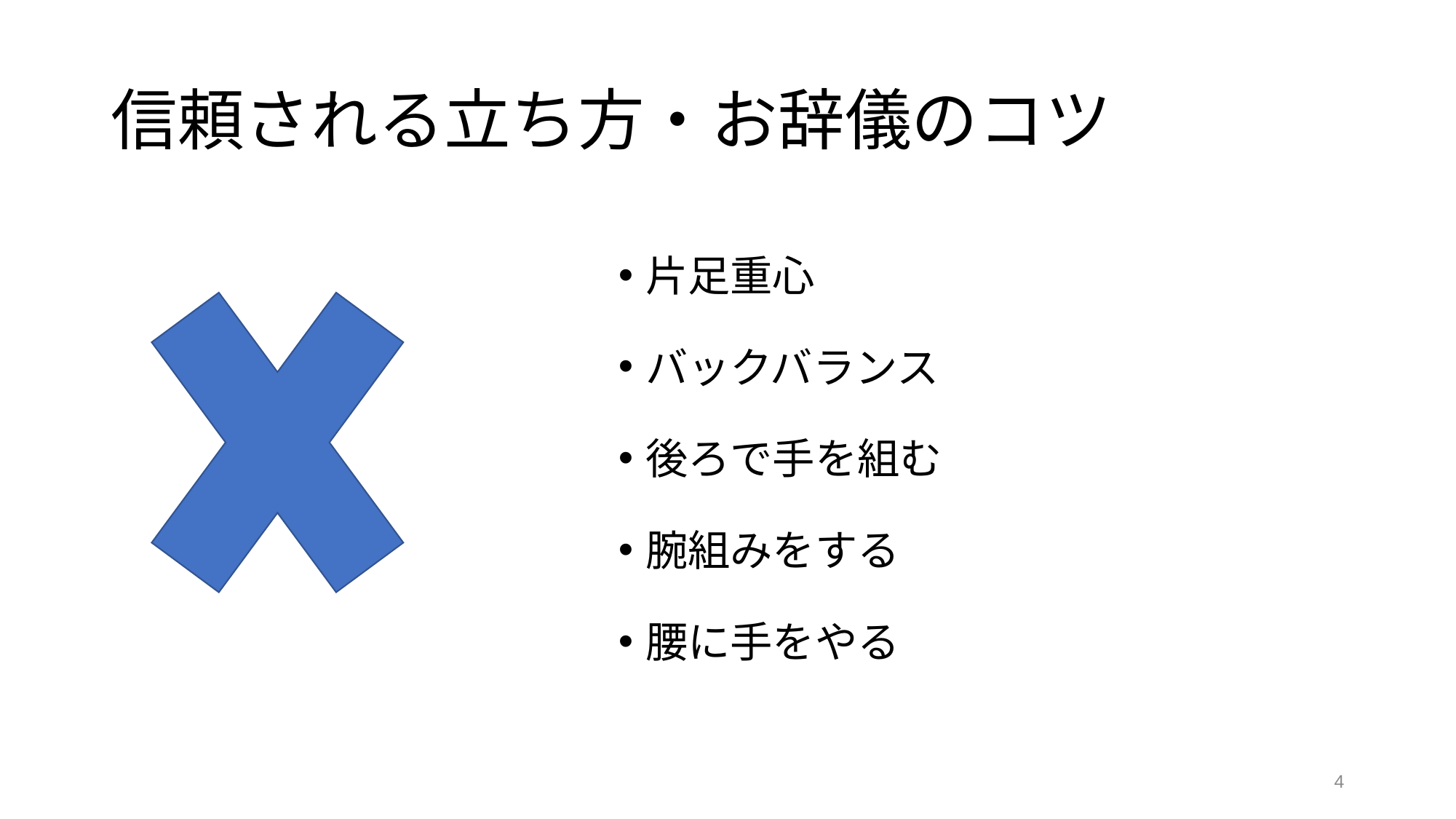

# 信頼される立ち方・お辞儀のコツ

片足重心
バックバランス
後ろで手を組む
腕組みをする
腰に手をやる
4